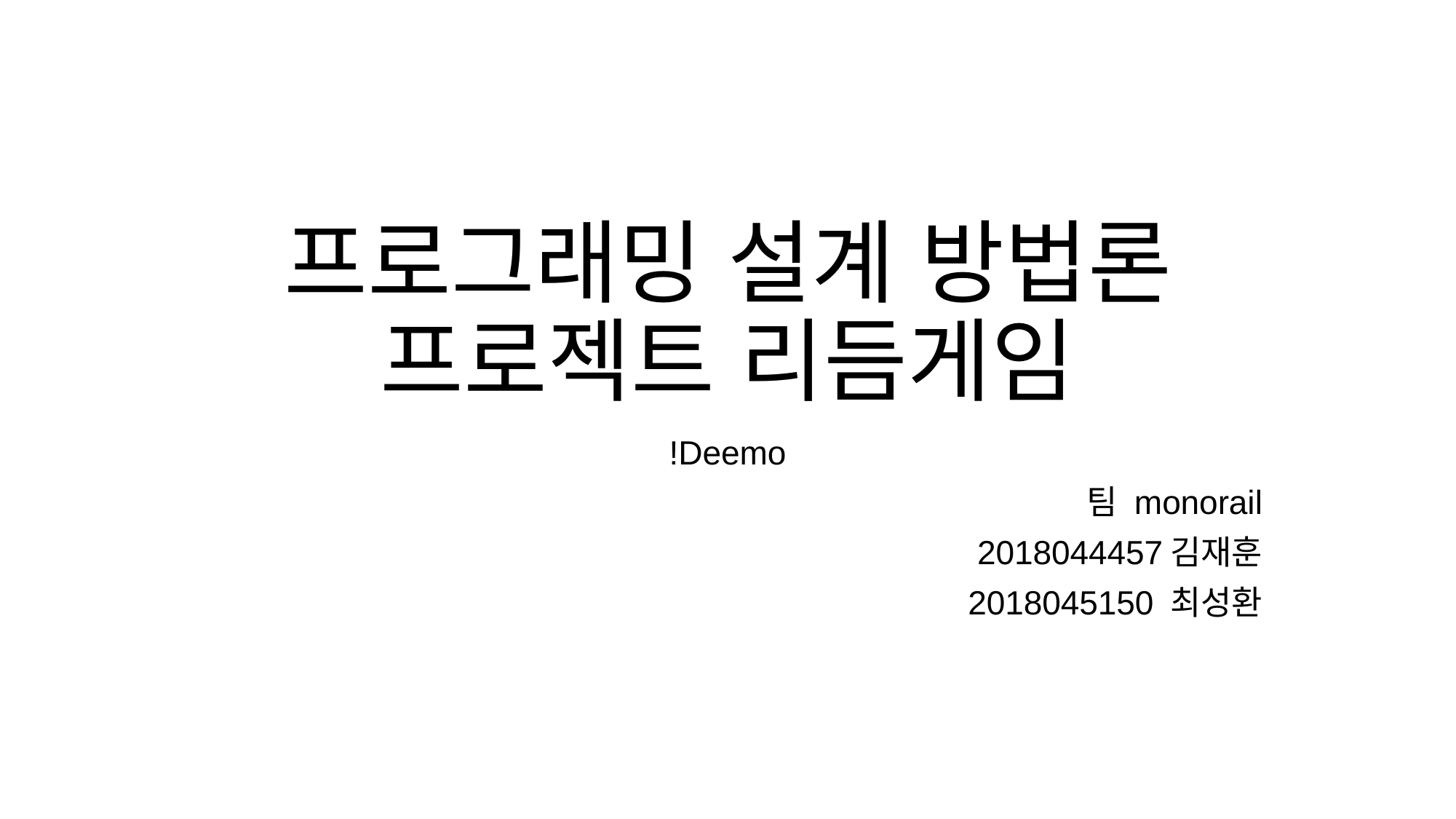

# 프로그래밍 설계 방법론 프로젝트 리듬게임
!Deemo
팀 monorail
2018044457김재훈
2018045150 최성환